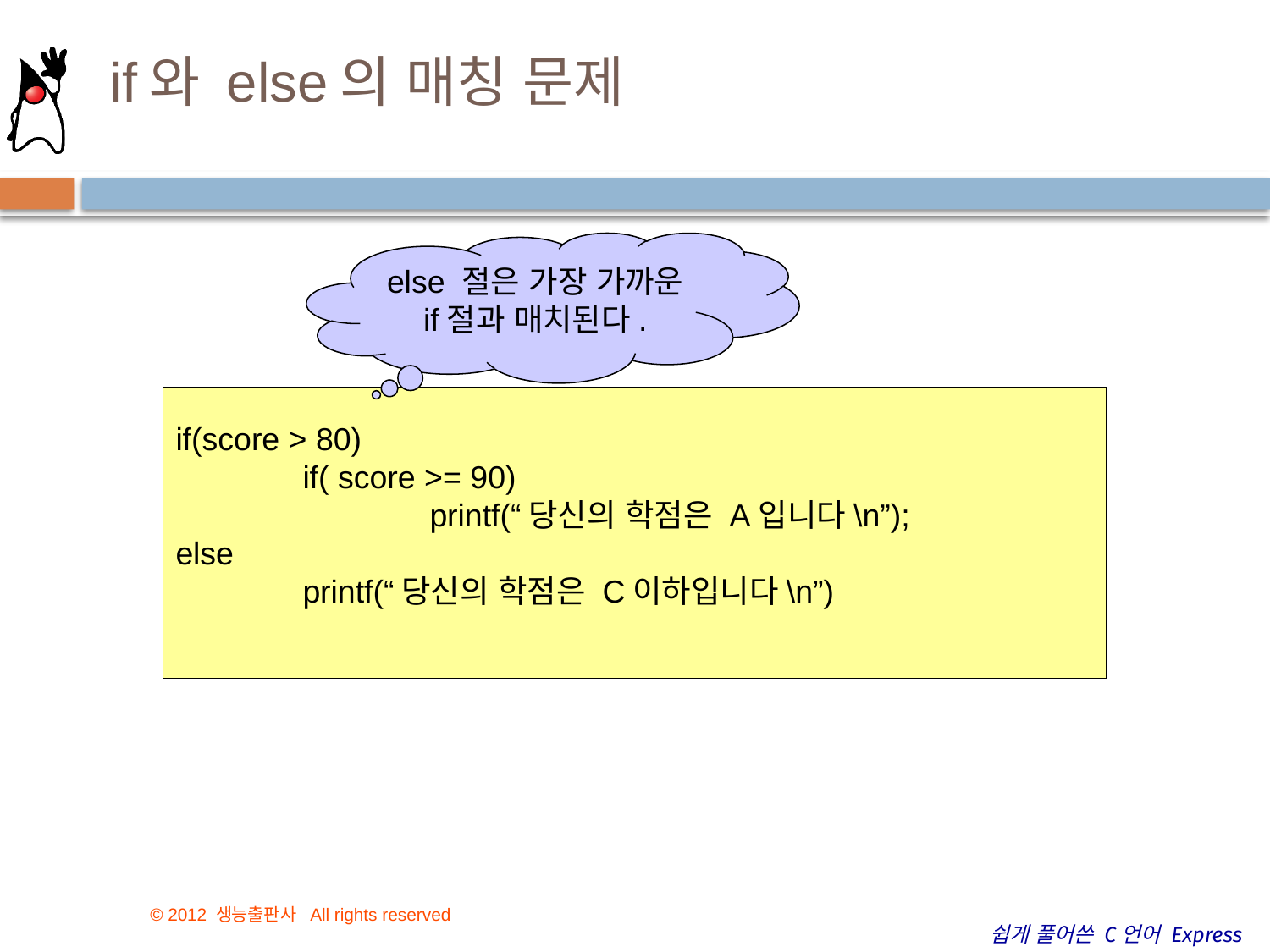

# if와 else의 매칭 문제
else 절은 가장 가까운 if절과 매치된다.
if(score > 80)
	if( score >= 90)
		printf(“당신의 학점은 A입니다\n”);
else
	printf(“당신의 학점은 C이하입니다\n”)